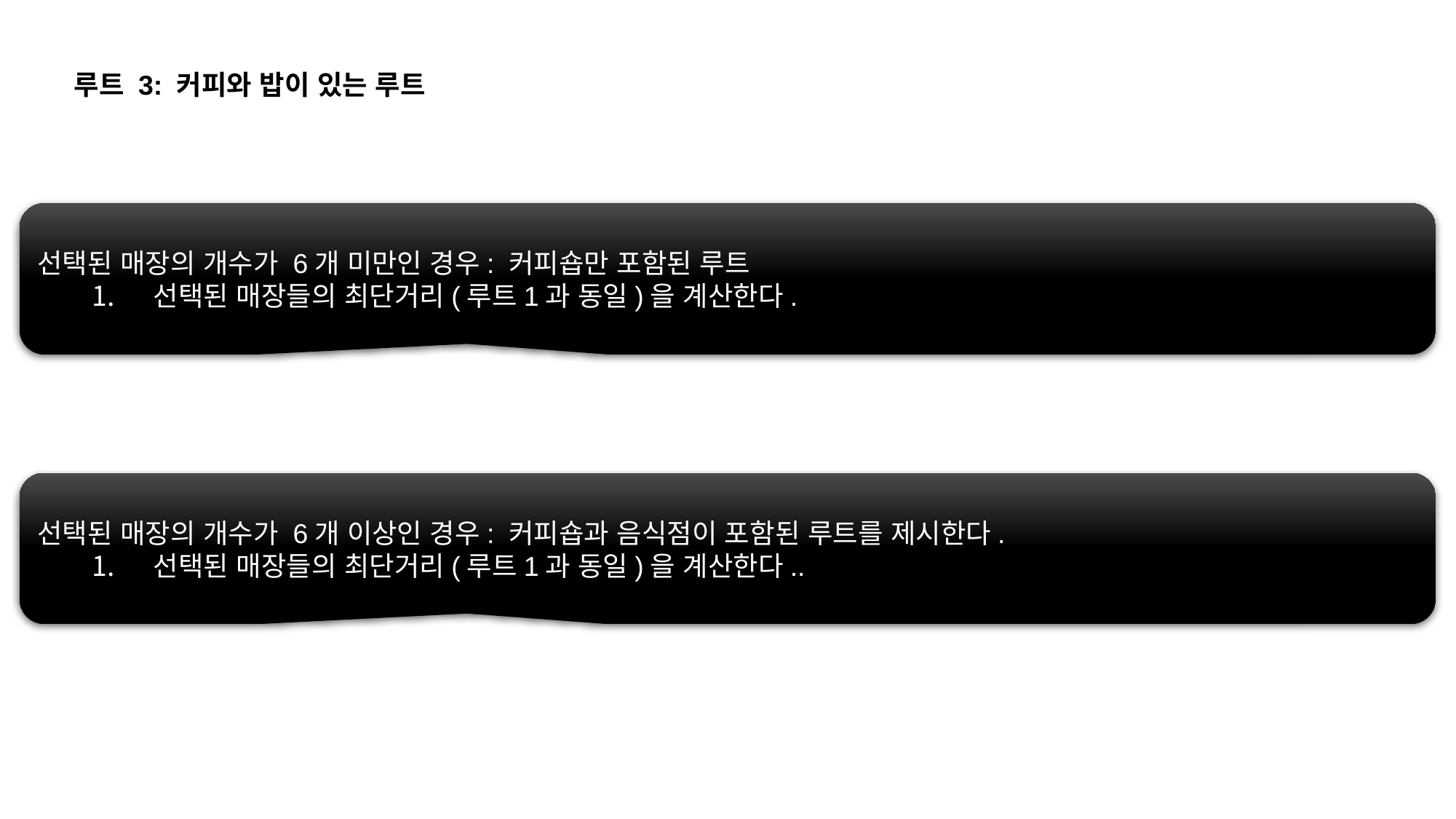

루트 3: 커피와 밥이 있는 루트

선택된 매장의 개수가 6개 미만인 경우: 커피숍만 포함된 루트
선택된 매장들의 최단거리(루트1과 동일)을 계산한다.

선택된 매장의 개수가 6개 이상인 경우: 커피숍과 음식점이 포함된 루트를 제시한다.
선택된 매장들의 최단거리(루트1과 동일)을 계산한다..